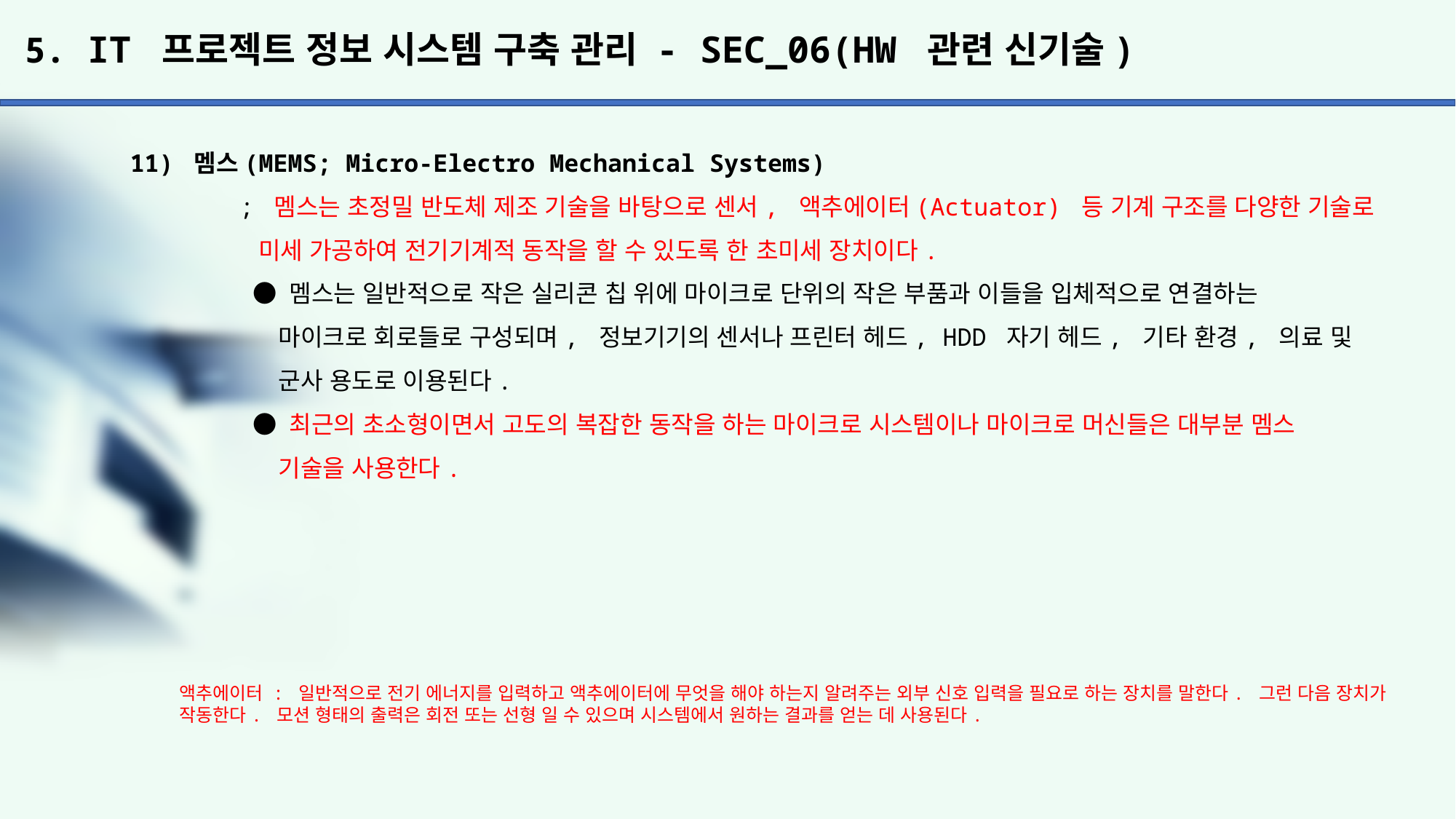

# 5. IT 프로젝트 정보 시스템 구축 관리 - SEC_06(HW 관련 신기술)
11) 멤스(MEMS; Micro-Electro Mechanical Systems)
	; 멤스는 초정밀 반도체 제조 기술을 바탕으로 센서, 액추에이터(Actuator) 등 기계 구조를 다양한 기술로
	  미세 가공하여 전기기계적 동작을 할 수 있도록 한 초미세 장치이다.
	  ● 멤스는 일반적으로 작은 실리콘 칩 위에 마이크로 단위의 작은 부품과 이들을 입체적으로 연결하는
	     마이크로 회로들로 구성되며, 정보기기의 센서나 프린터 헤드, HDD 자기 헤드, 기타 환경, 의료 및
	     군사 용도로 이용된다.
	  ● 최근의 초소형이면서 고도의 복잡한 동작을 하는 마이크로 시스템이나 마이크로 머신들은 대부분 멤스
	     기술을 사용한다.
액추에이터 : 일반적으로 전기 에너지를 입력하고 액추에이터에 무엇을 해야 하는지 알려주는 외부 신호 입력을 필요로 하는 장치를 말한다. 그런 다음 장치가 작동한다. 모션 형태의 출력은 회전 또는 선형 일 수 있으며 시스템에서 원하는 결과를 얻는 데 사용된다.